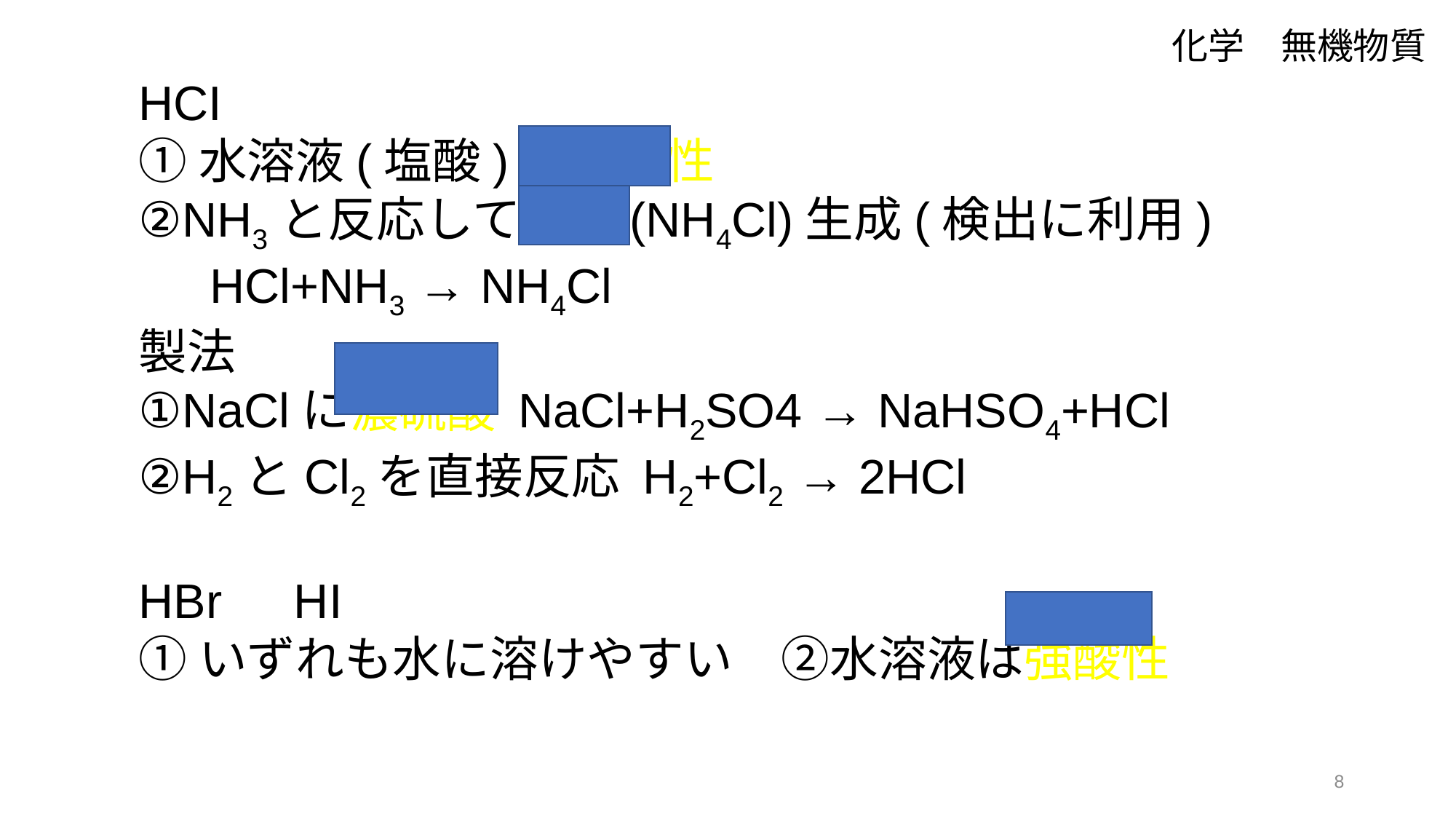

化学　無機物質
HCI
①水溶液(塩酸)は強酸性
②NH3と反応して白煙(NH4Cl)生成(検出に利用)
　 HCl+NH3 → NH4Cl
製法
①NaClに濃硫酸 NaCl+H2SO4 → NaHSO4+HCl
②H2とCl2を直接反応 H2+Cl2 → 2HCl

HBr　HI
①いずれも水に溶けやすい　②水溶液は強酸性

8